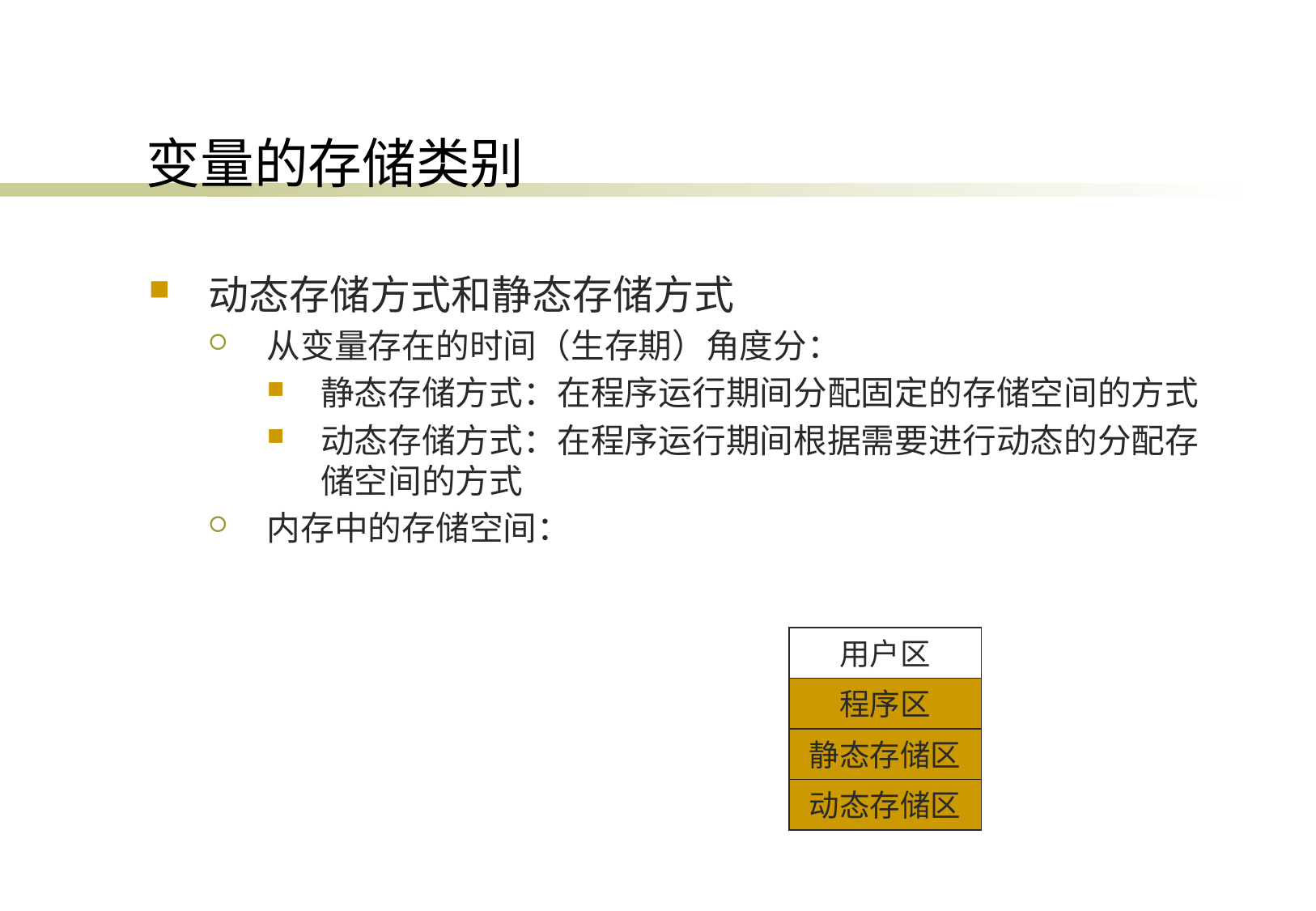

# 变量的存储类别
动态存储方式和静态存储方式
从变量存在的时间（生存期）角度分：
静态存储方式：在程序运行期间分配固定的存储空间的方式
动态存储方式：在程序运行期间根据需要进行动态的分配存储空间的方式
内存中的存储空间：
用户区
程序区
静态存储区
动态存储区